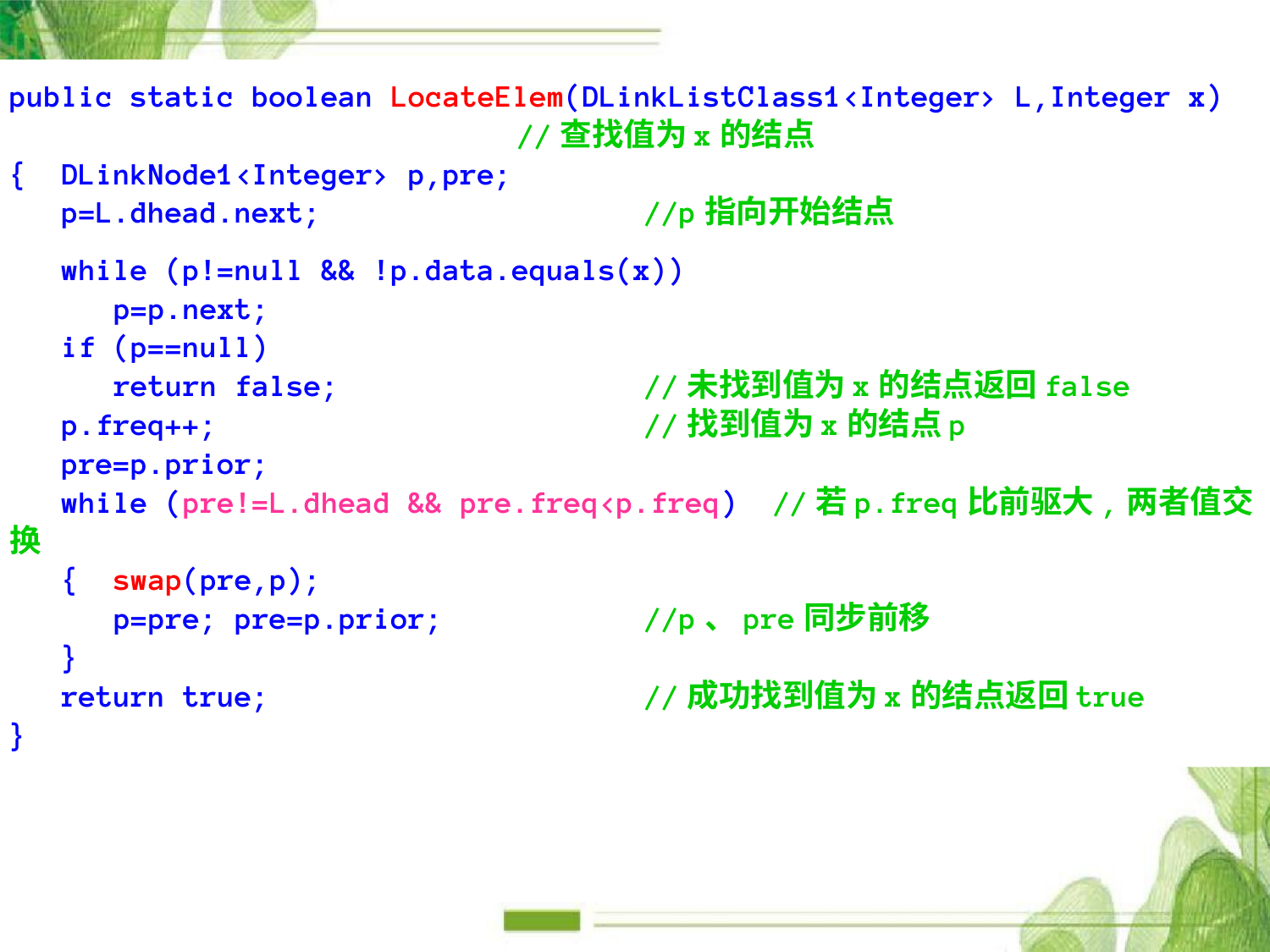

public static boolean LocateElem(DLinkListClass1<Integer> L,Integer x)				//查找值为x的结点
{  DLinkNode1<Integer> p,pre;
   p=L.dhead.next;			//p指向开始结点
   while (p!=null && !p.data.equals(x))
      p=p.next;
   if (p==null)
      return false;			//未找到值为x的结点返回false
   p.freq++;				//找到值为x的结点p
   pre=p.prior;
   while (pre!=L.dhead && pre.freq<p.freq)  //若p.freq比前驱大,两者值交换
   {  swap(pre,p);
      p=pre; pre=p.prior;		//p、pre同步前移
   }
   return true;			//成功找到值为x的结点返回true
}